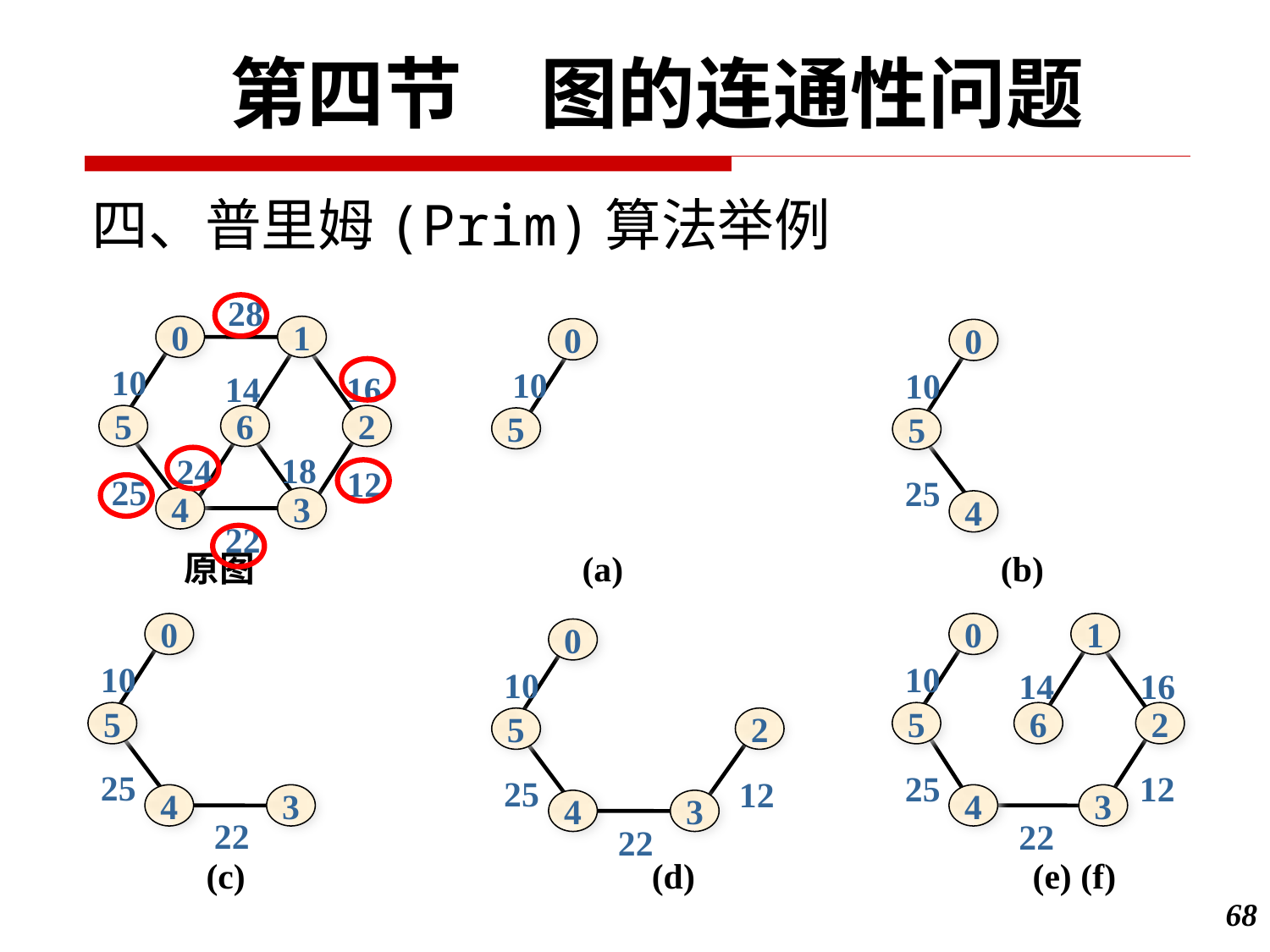

第四节　图的连通性问题
# 四、普里姆(Prim)算法举例
28
0
1

10
14
16
5
6
2

18
24
12
25
4
3

22

0

10
5
0

10
5

25
4

原图                     　　　　 (a)                     　 　　　   (b)
0

10
5

25
4
3

22
0
1

10
14
16
5
6
2

25
12
4
3

22
0

10
5
2

25
12
4
3

22
(c)                       　　　　　 (d)            　　　　         (e) (f)
68